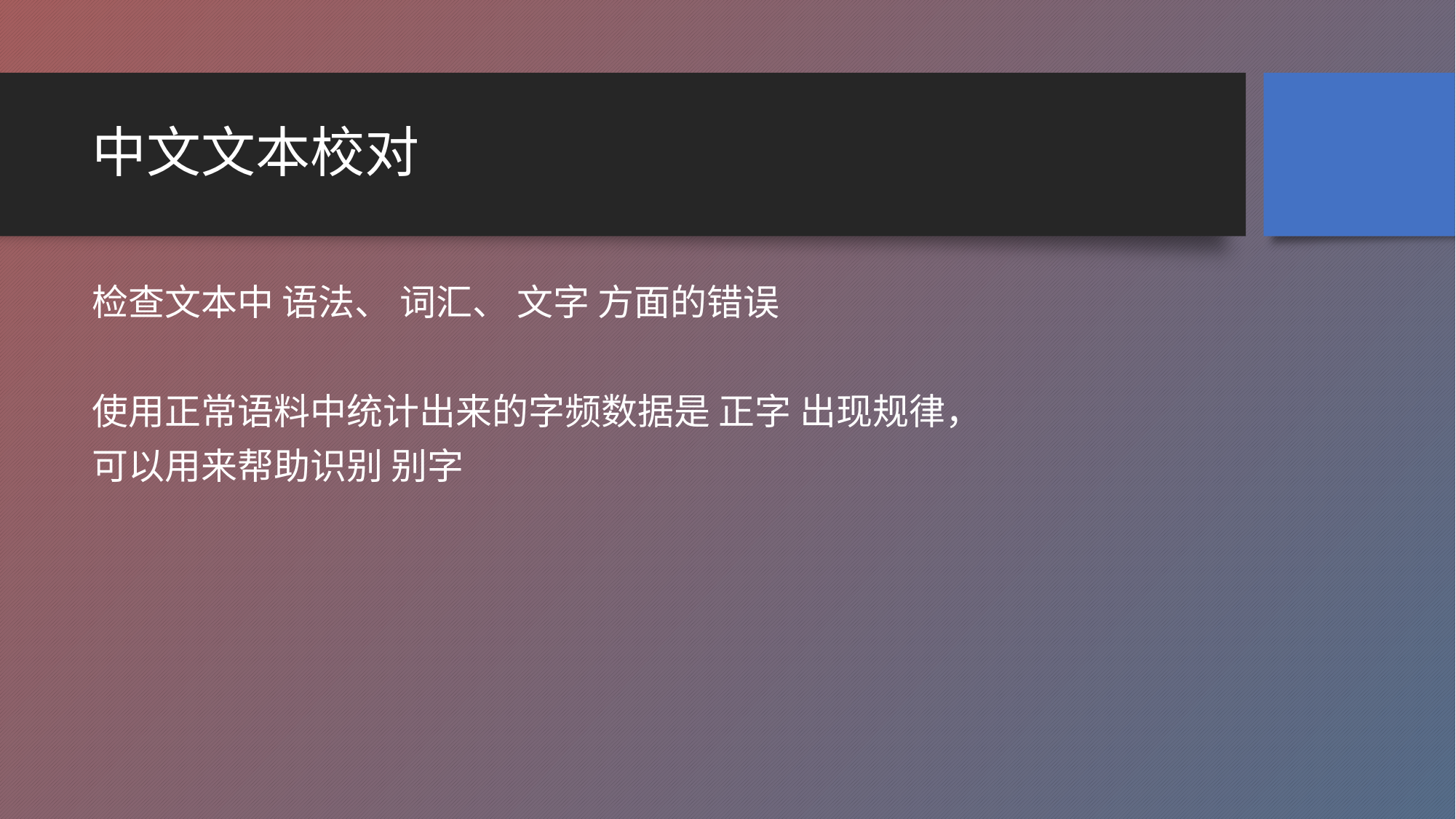

# 中文文本校对
检查文本中 语法、 词汇、 文字 方面的错误

使用正常语料中统计出来的字频数据是 正字 出现规律，
可以用来帮助识别 别字